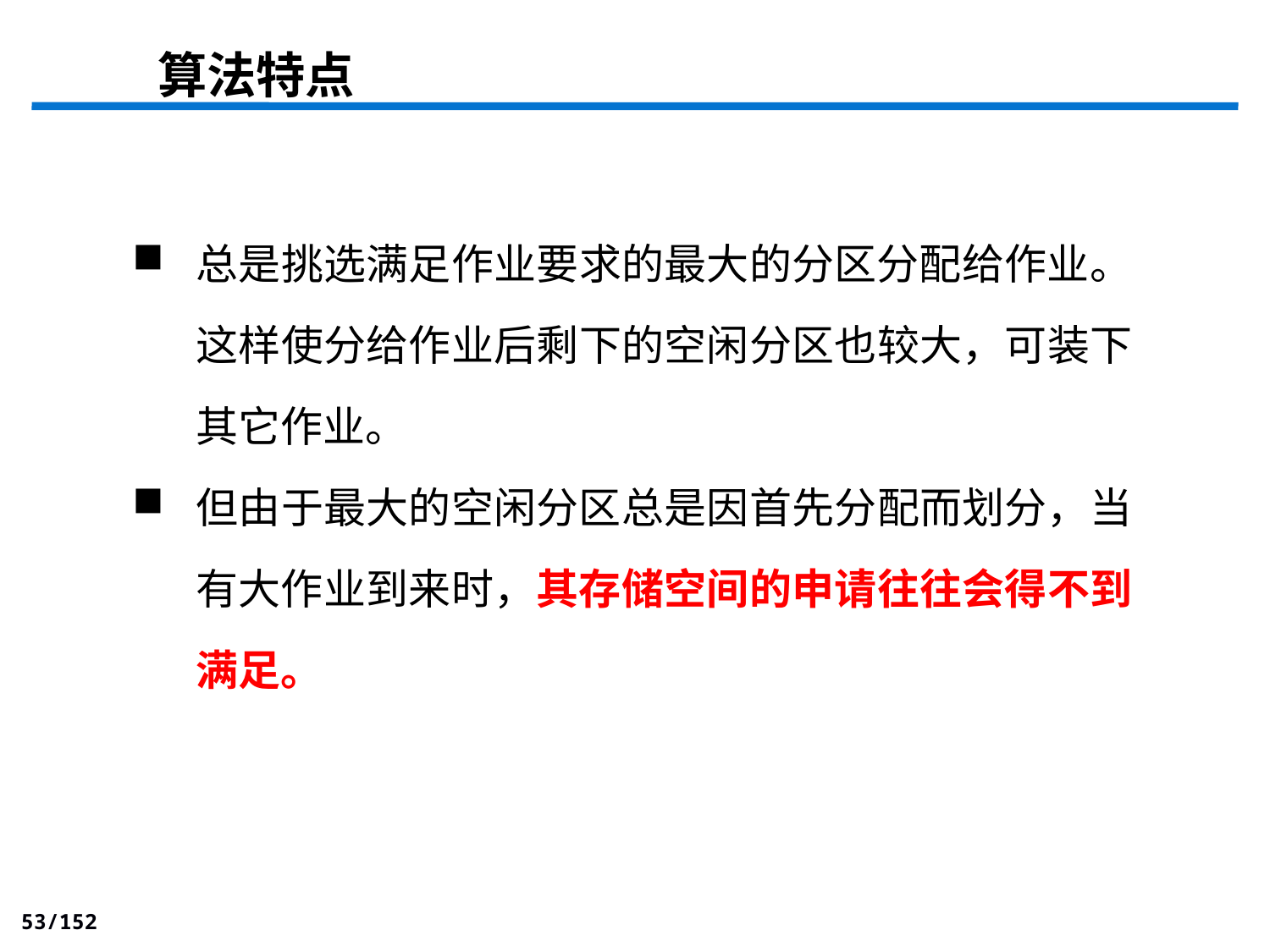

算法特点
总是挑选满足作业要求的最大的分区分配给作业。这样使分给作业后剩下的空闲分区也较大，可装下其它作业。
但由于最大的空闲分区总是因首先分配而划分，当有大作业到来时，其存储空间的申请往往会得不到满足。